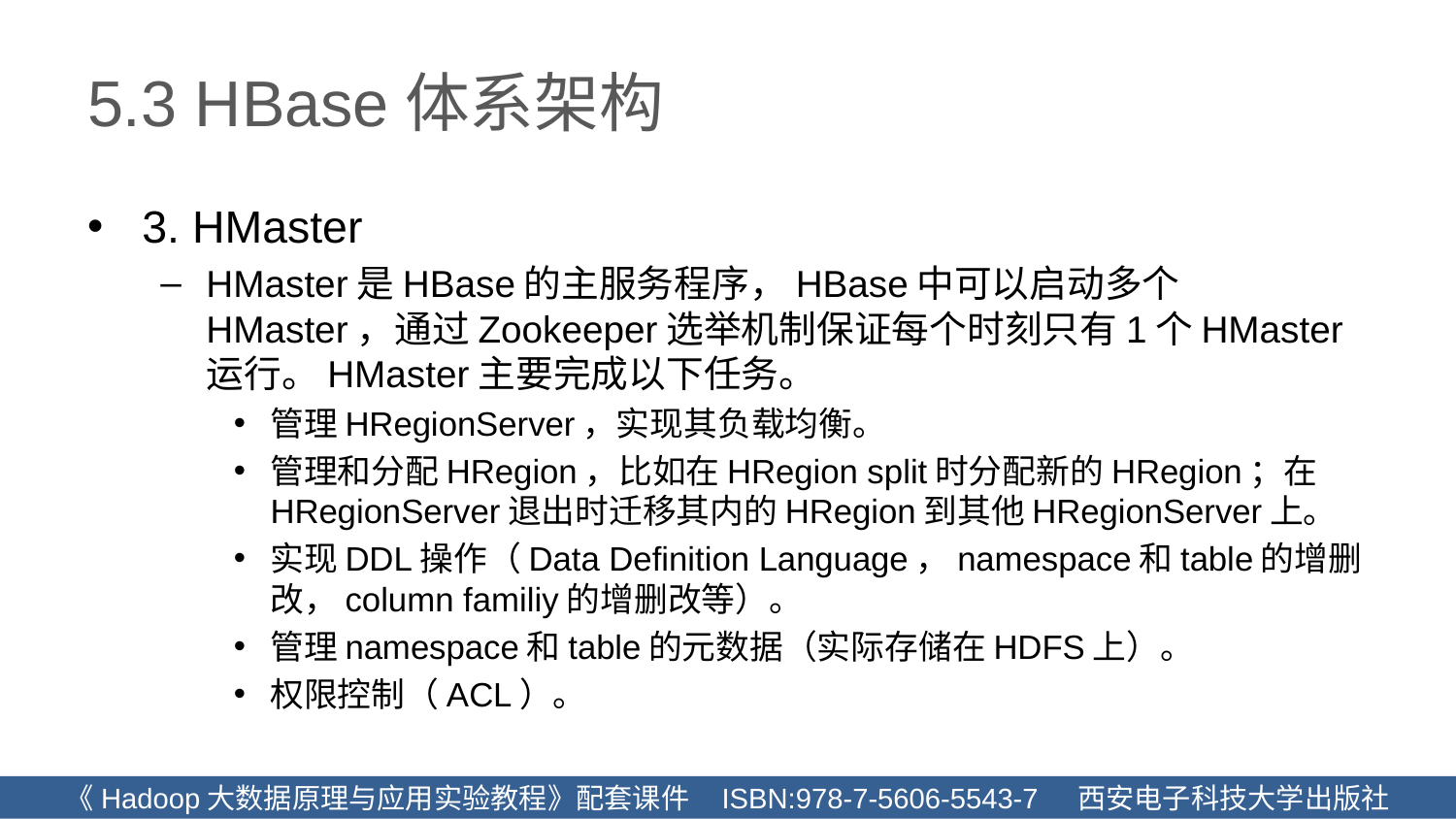

# 5.3 HBase体系架构
3. HMaster
HMaster是HBase的主服务程序，HBase中可以启动多个HMaster，通过Zookeeper选举机制保证每个时刻只有1个HMaster运行。HMaster主要完成以下任务。
管理HRegionServer，实现其负载均衡。
管理和分配HRegion，比如在HRegion split时分配新的HRegion；在HRegionServer退出时迁移其内的HRegion到其他HRegionServer上。
实现DDL操作（Data Definition Language，namespace和table的增删改，column familiy的增删改等）。
管理namespace和table的元数据（实际存储在HDFS上）。
权限控制（ACL）。